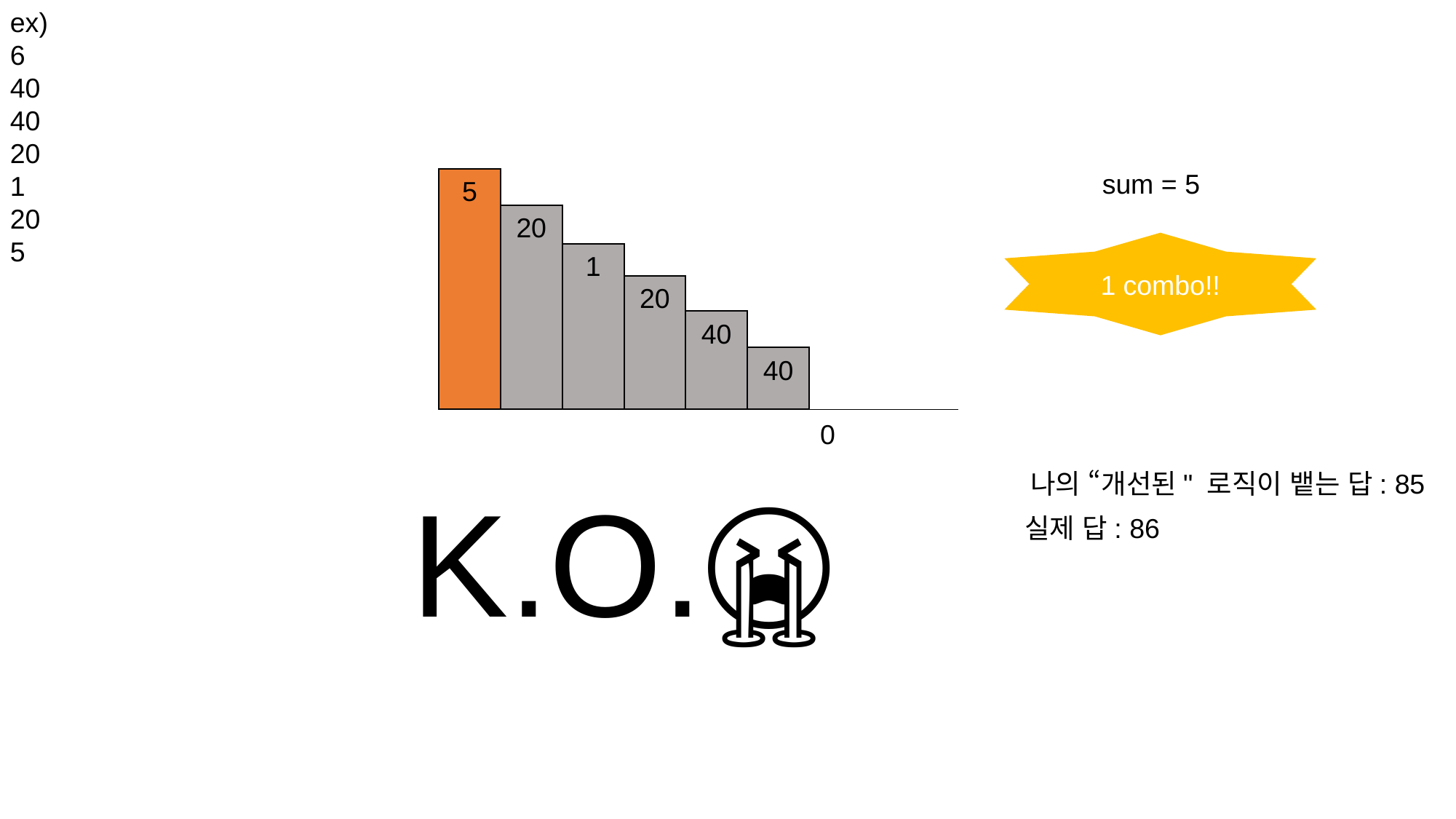

ex)
6
40
40
20
1
20
5
sum = 5
5
20
1 combo!!
1
20
40
40
0
나의 “개선된" 로직이 뱉는 답: 85
K.O.😭
실제 답: 86